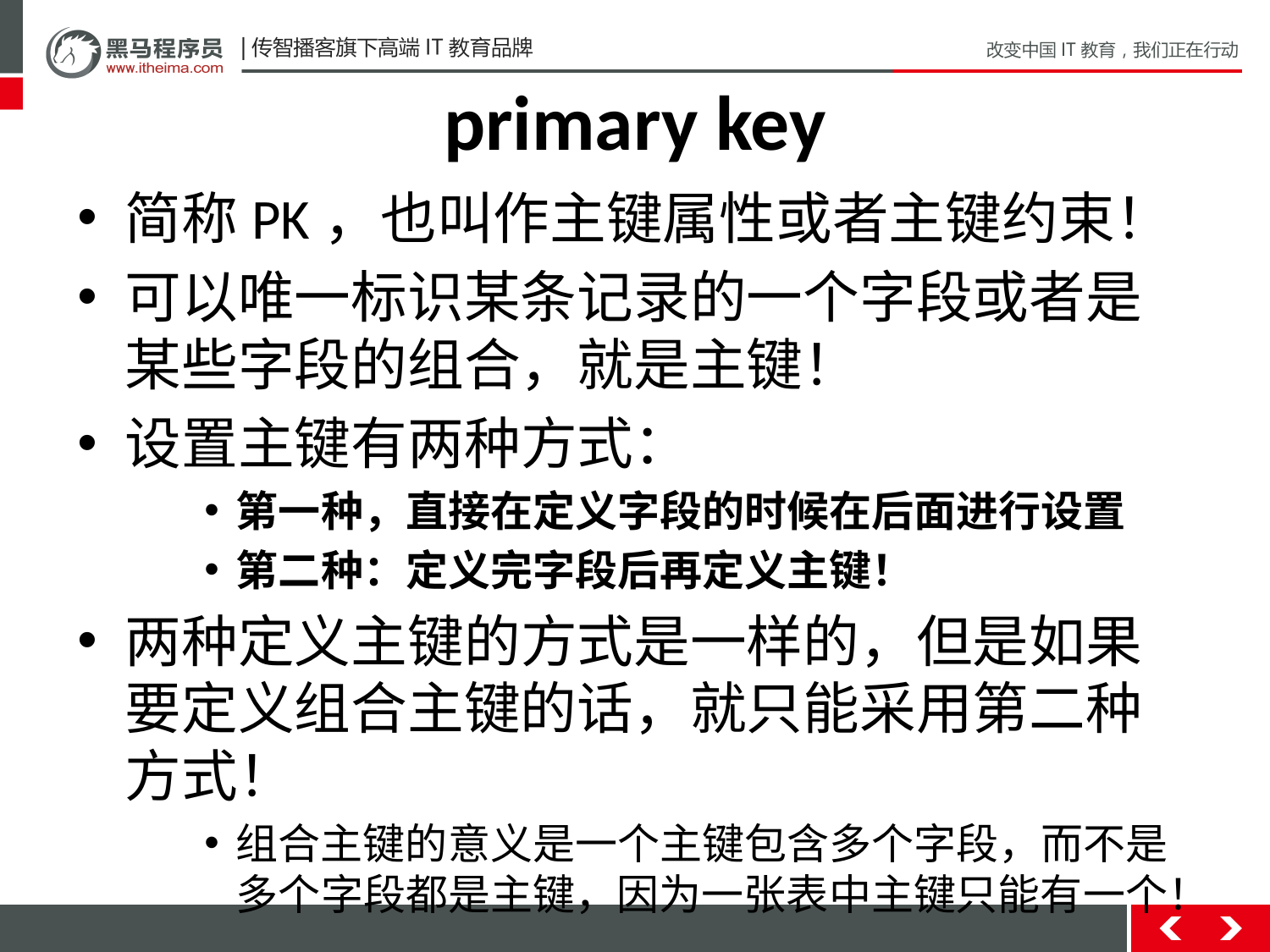

# primary key
简称PK，也叫作主键属性或者主键约束！
可以唯一标识某条记录的一个字段或者是某些字段的组合，就是主键！
设置主键有两种方式：
第一种，直接在定义字段的时候在后面进行设置
第二种：定义完字段后再定义主键！
两种定义主键的方式是一样的，但是如果要定义组合主键的话，就只能采用第二种方式！
组合主键的意义是一个主键包含多个字段，而不是多个字段都是主键，因为一张表中主键只能有一个！